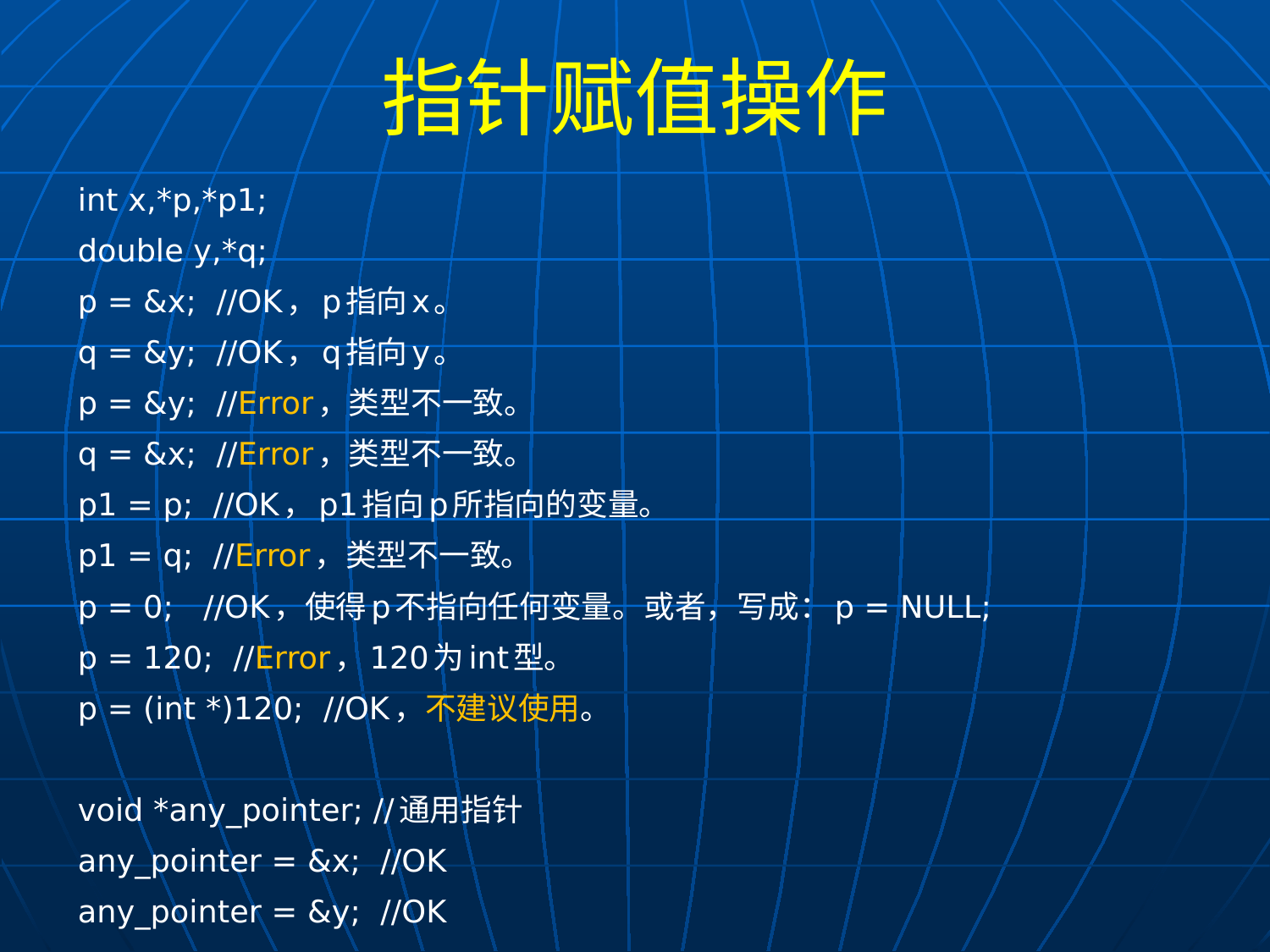

# 指针赋值操作
int x,*p,*p1;
double y,*q;
p = &x;  //OK，p指向x。
q = &y;  //OK，q指向y。
p = &y;  //Error，类型不一致。
q = &x;  //Error，类型不一致。
p1 = p;  //OK，p1指向p所指向的变量。
p1 = q;  //Error，类型不一致。
p = 0;   //OK，使得p不指向任何变量。或者，写成：p = NULL;
p = 120;  //Error，120为int型。
p = (int *)120;  //OK，不建议使用。

void *any_pointer; //通用指针
any_pointer = &x;  //OK
any_pointer = &y;  //OK